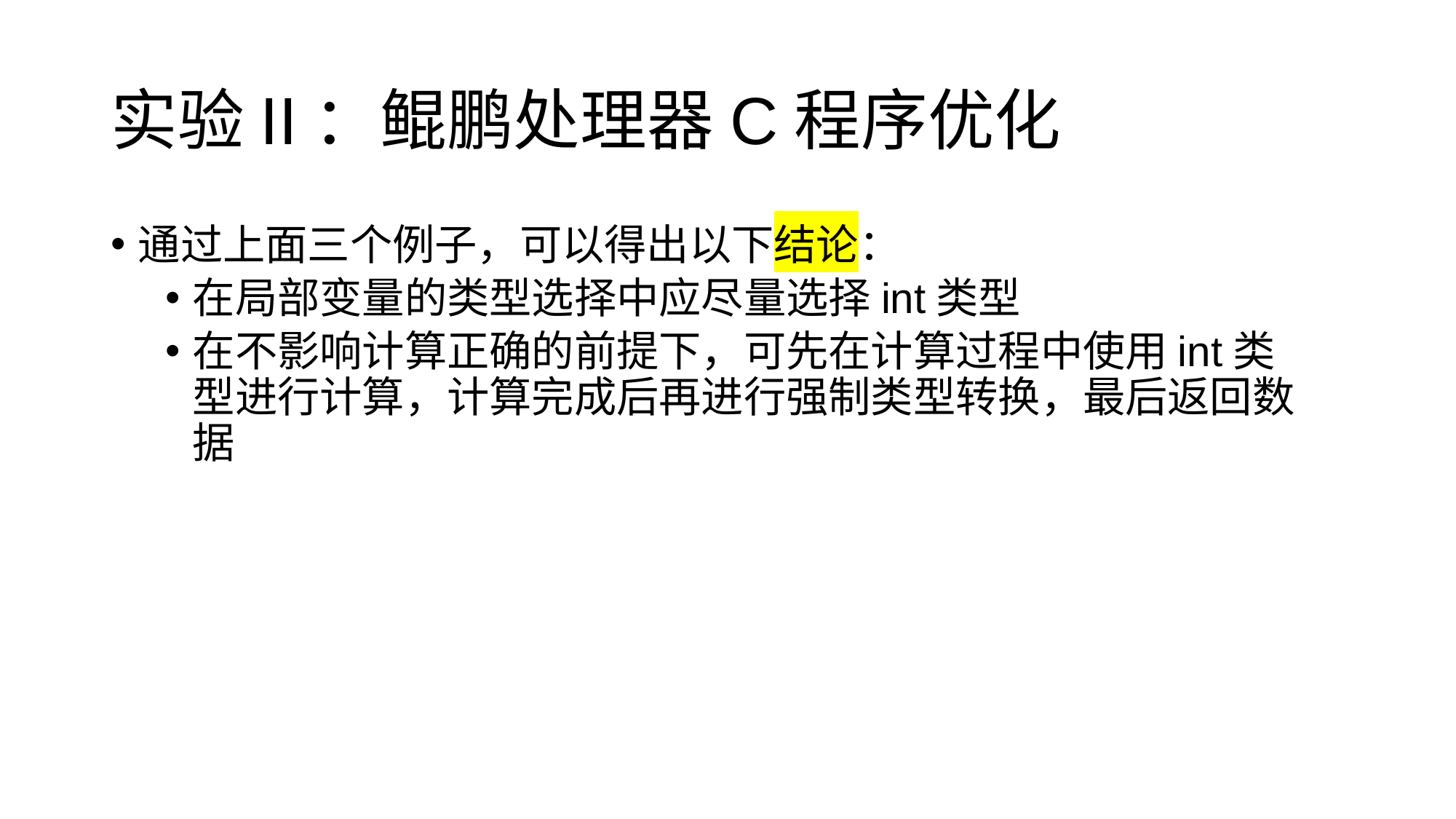

# 实验II：鲲鹏处理器C程序优化
通过上面三个例子，可以得出以下结论：
在局部变量的类型选择中应尽量选择int类型
在不影响计算正确的前提下，可先在计算过程中使用int类型进行计算，计算完成后再进行强制类型转换，最后返回数据